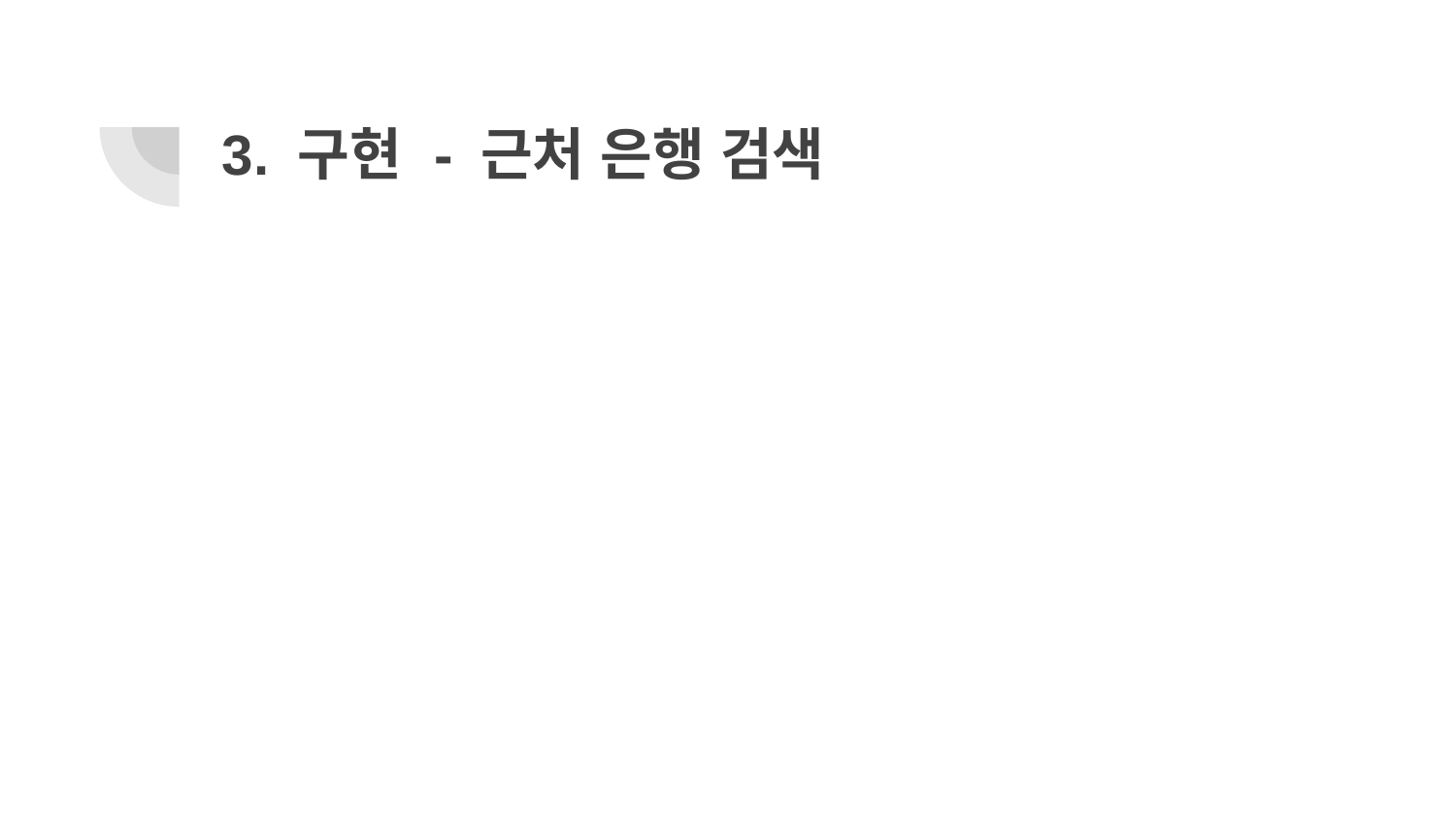

# 3. 구현 - 근처 은행 검색